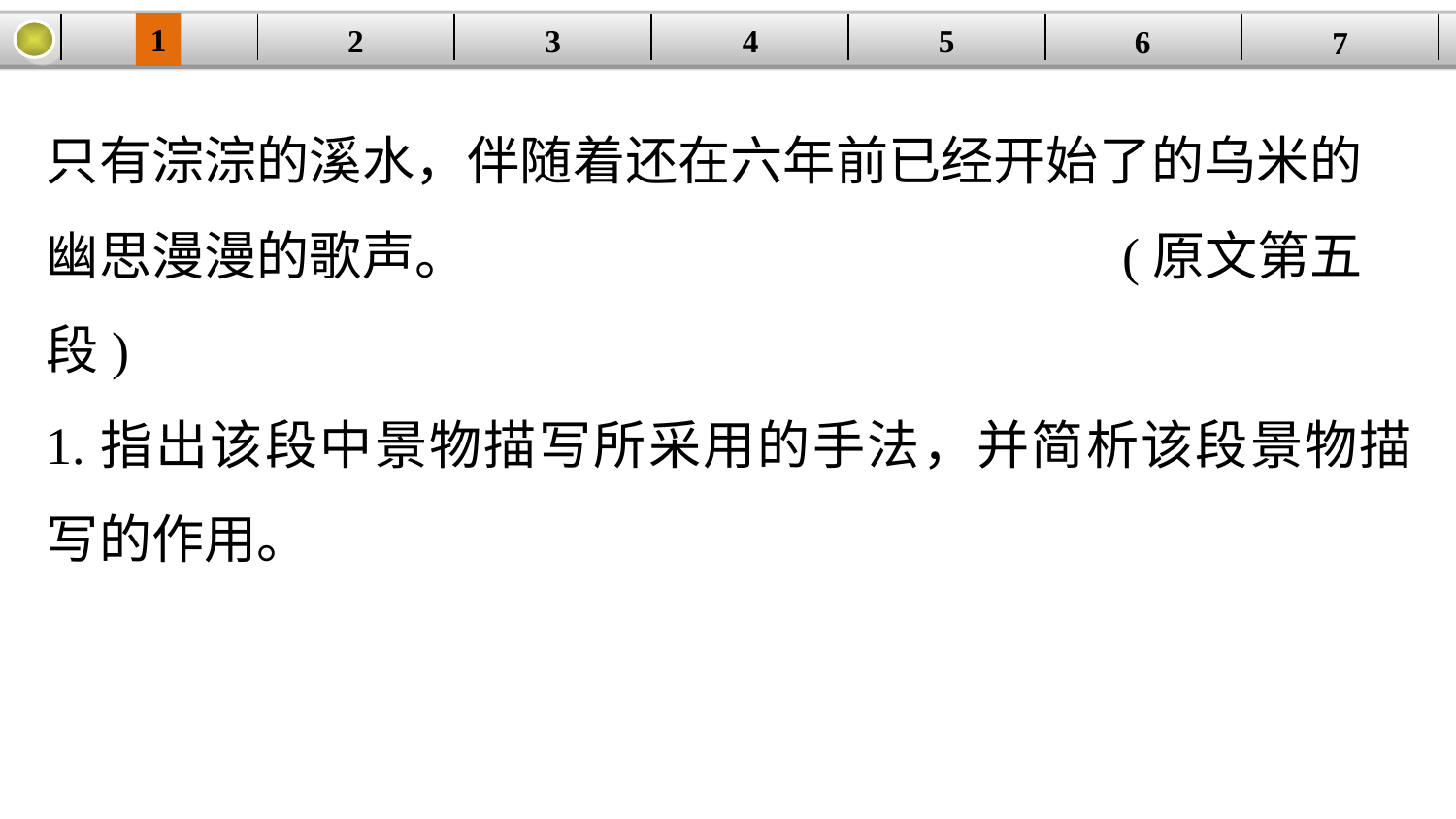

1
5
3
2
|  |  |  |  |  |  |  |
| --- | --- | --- | --- | --- | --- | --- |
4
6
7

只有淙淙的溪水，伴随着还在六年前已经开始了的乌米的幽思漫漫的歌声。                                                      (原文第五段)
1.指出该段中景物描写所采用的手法，并简析该段景物描写的作用。